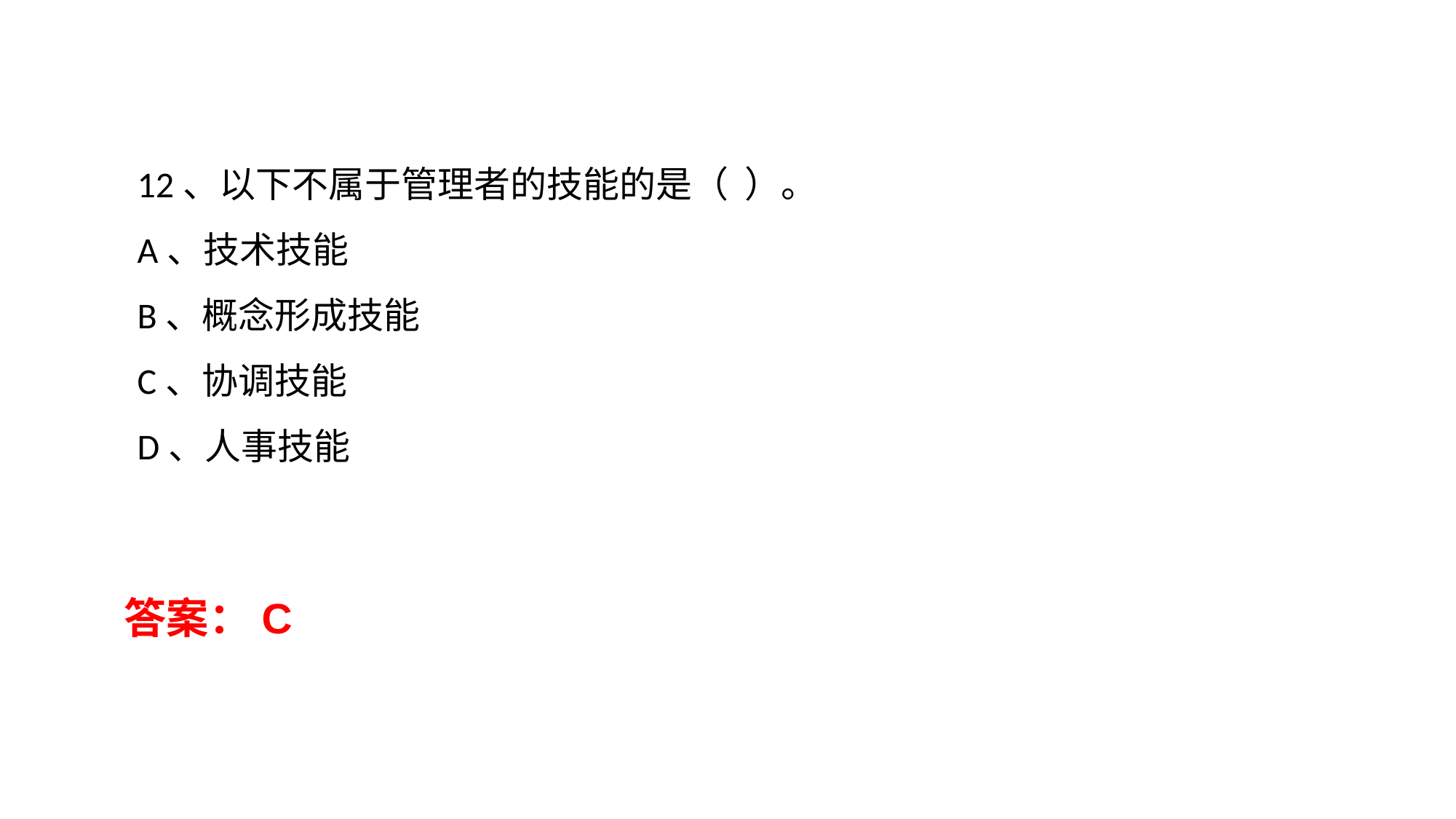

12、以下不属于管理者的技能的是（  ）。
A、技术技能
B、概念形成技能
C、协调技能
D、人事技能

答案：C